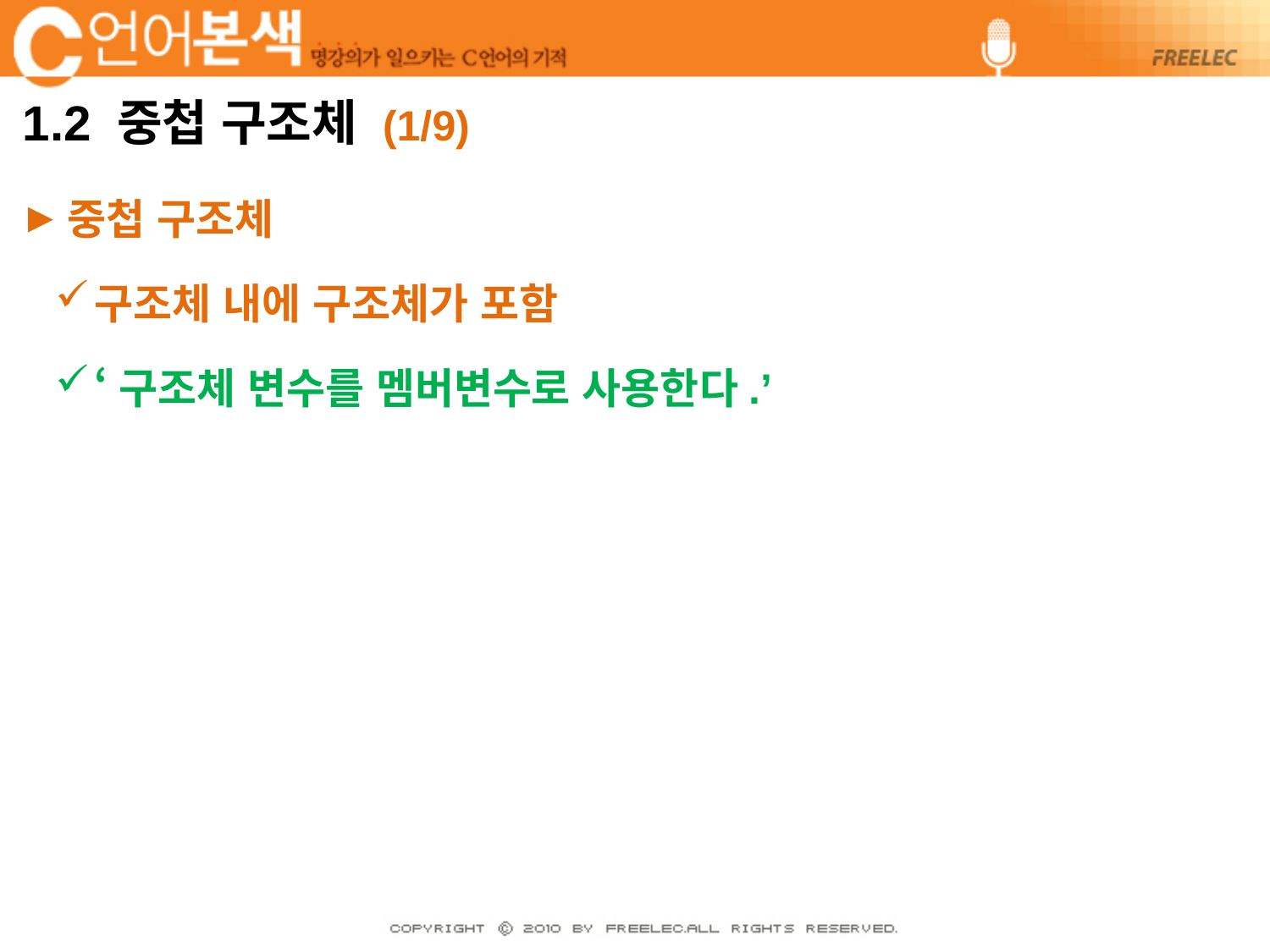

# 1.2 중첩 구조체 (1/9)
중첩 구조체
구조체 내에 구조체가 포함
‘구조체 변수를 멤버변수로 사용한다.’